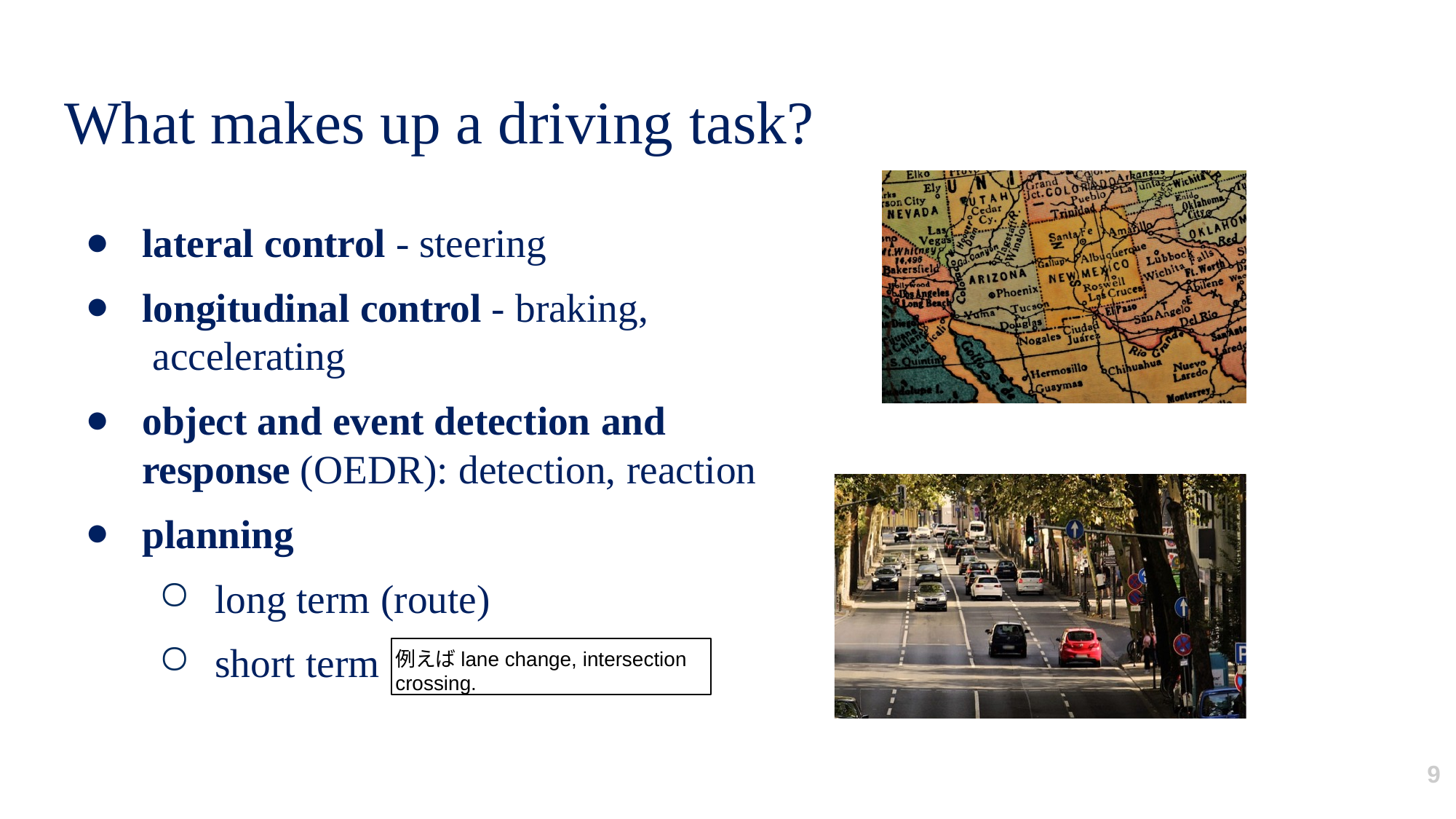

# What makes up a driving task?

lateral control - steering
longitudinal control - braking,  accelerating
object and event detection and  response (OEDR): detection, reaction
planning
long term (route)
short term

例えばlane change, intersection crossing.
9